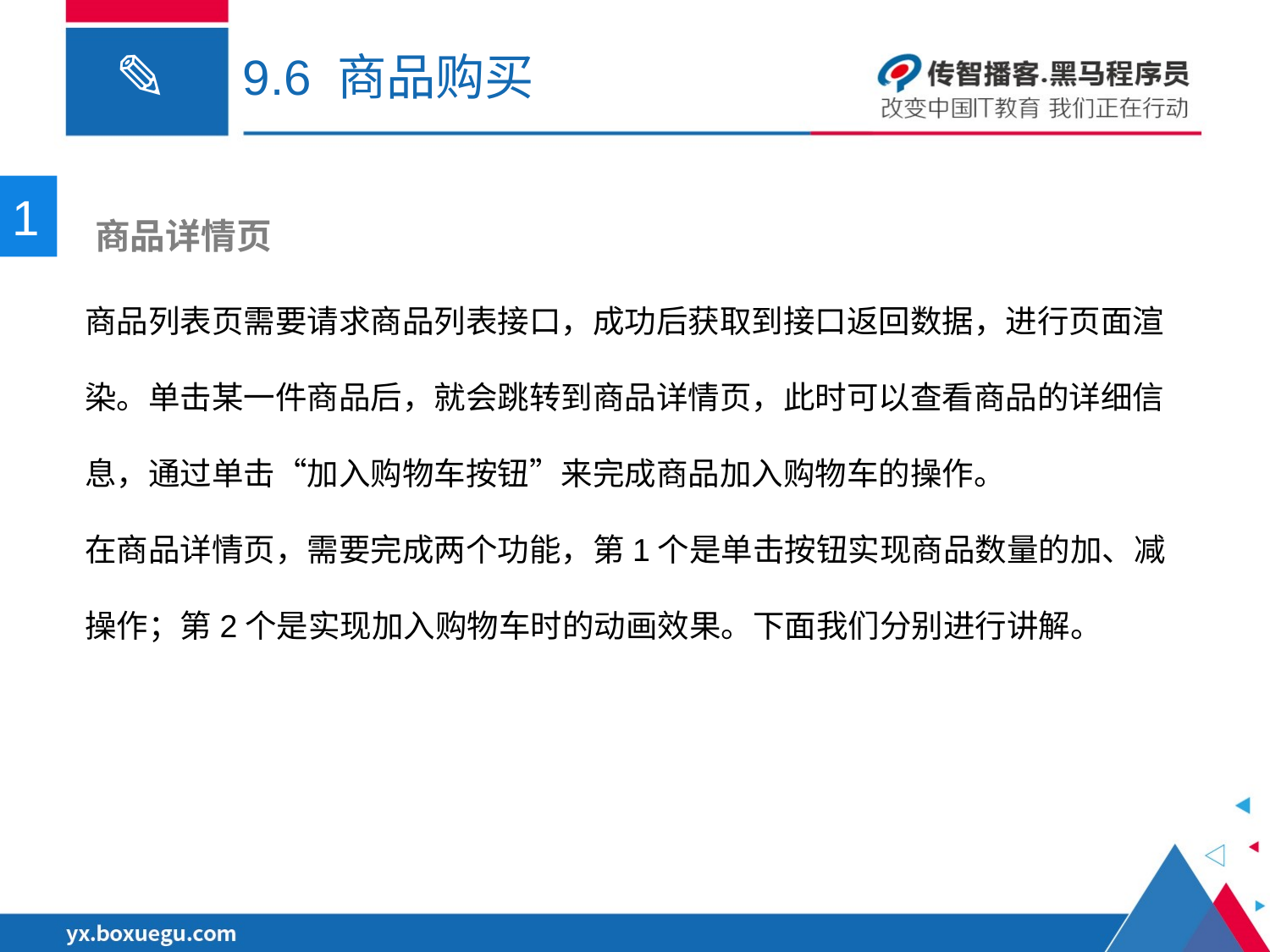

# 9.6 商品购买

1
  商品详情页
商品列表页需要请求商品列表接口，成功后获取到接口返回数据，进行页面渲染。单击某一件商品后，就会跳转到商品详情页，此时可以查看商品的详细信息，通过单击“加入购物车按钮”来完成商品加入购物车的操作。
在商品详情页，需要完成两个功能，第1个是单击按钮实现商品数量的加、减操作；第2个是实现加入购物车时的动画效果。下面我们分别进行讲解。